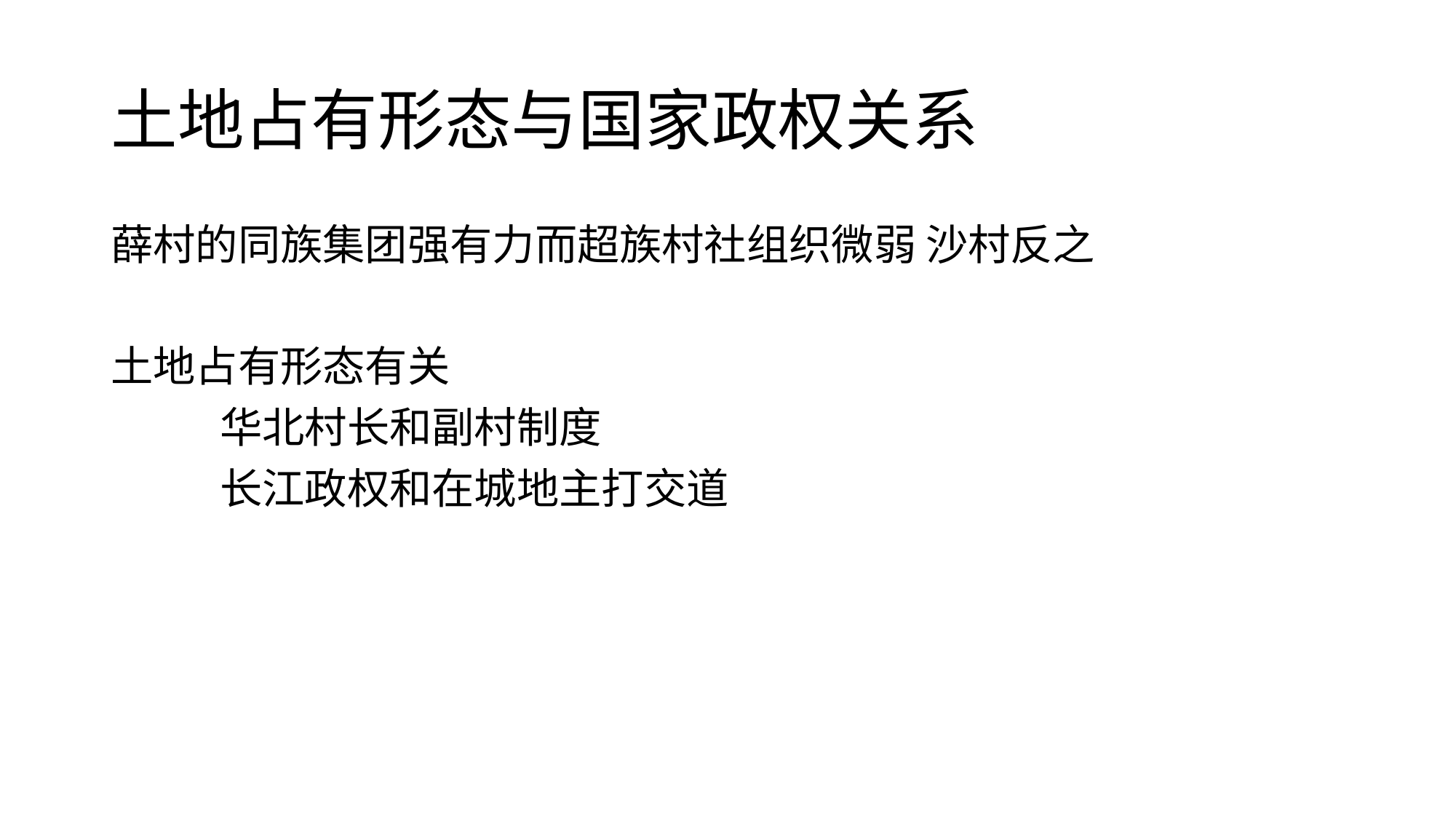

# 土地占有形态与国家政权关系
薛村的同族集团强有力而超族村社组织微弱 沙村反之

土地占有形态有关
	华北村长和副村制度
	长江政权和在城地主打交道